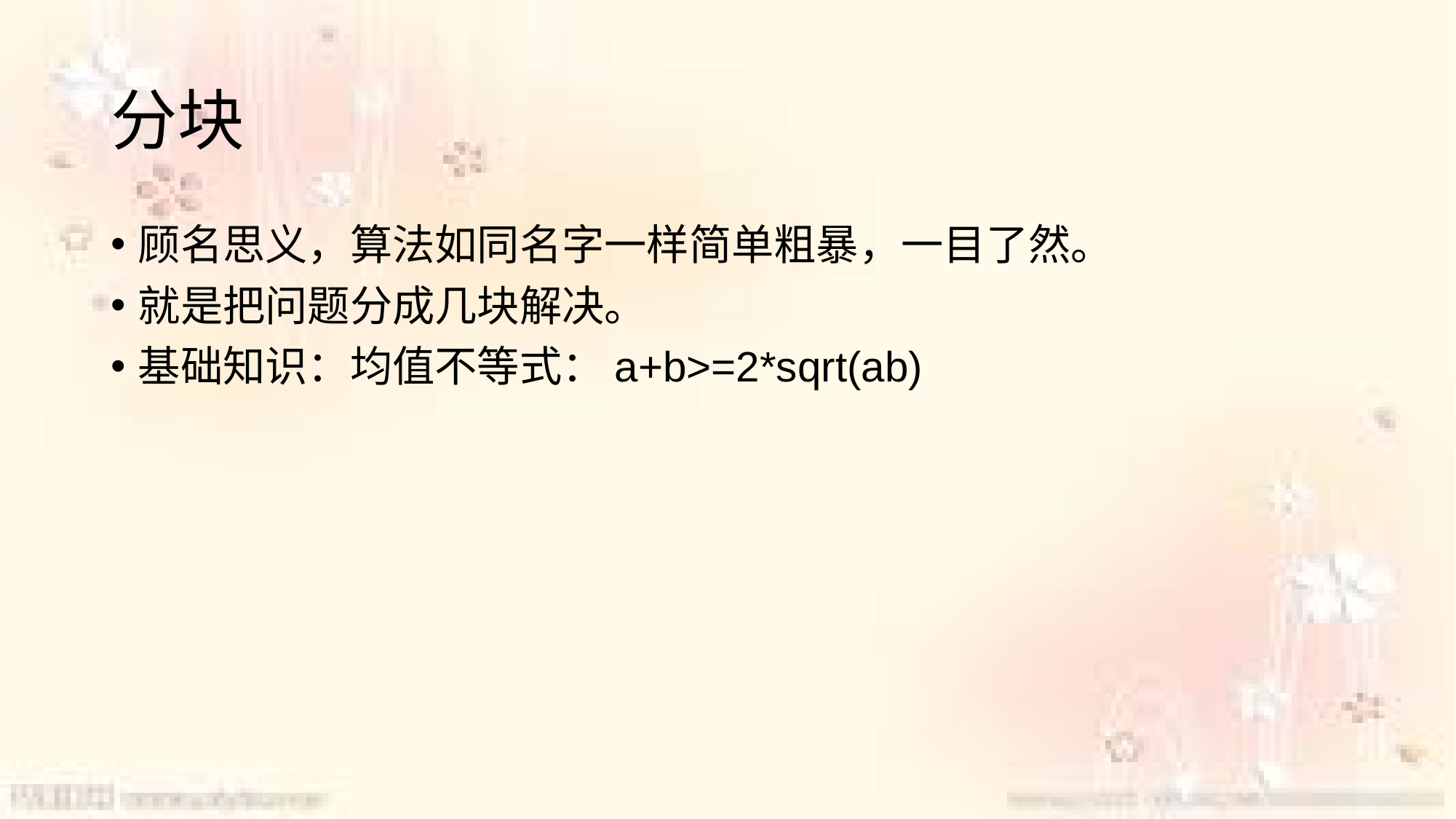

# 分块
顾名思义，算法如同名字一样简单粗暴，一目了然。
就是把问题分成几块解决。
基础知识：均值不等式：a+b>=2*sqrt(ab)